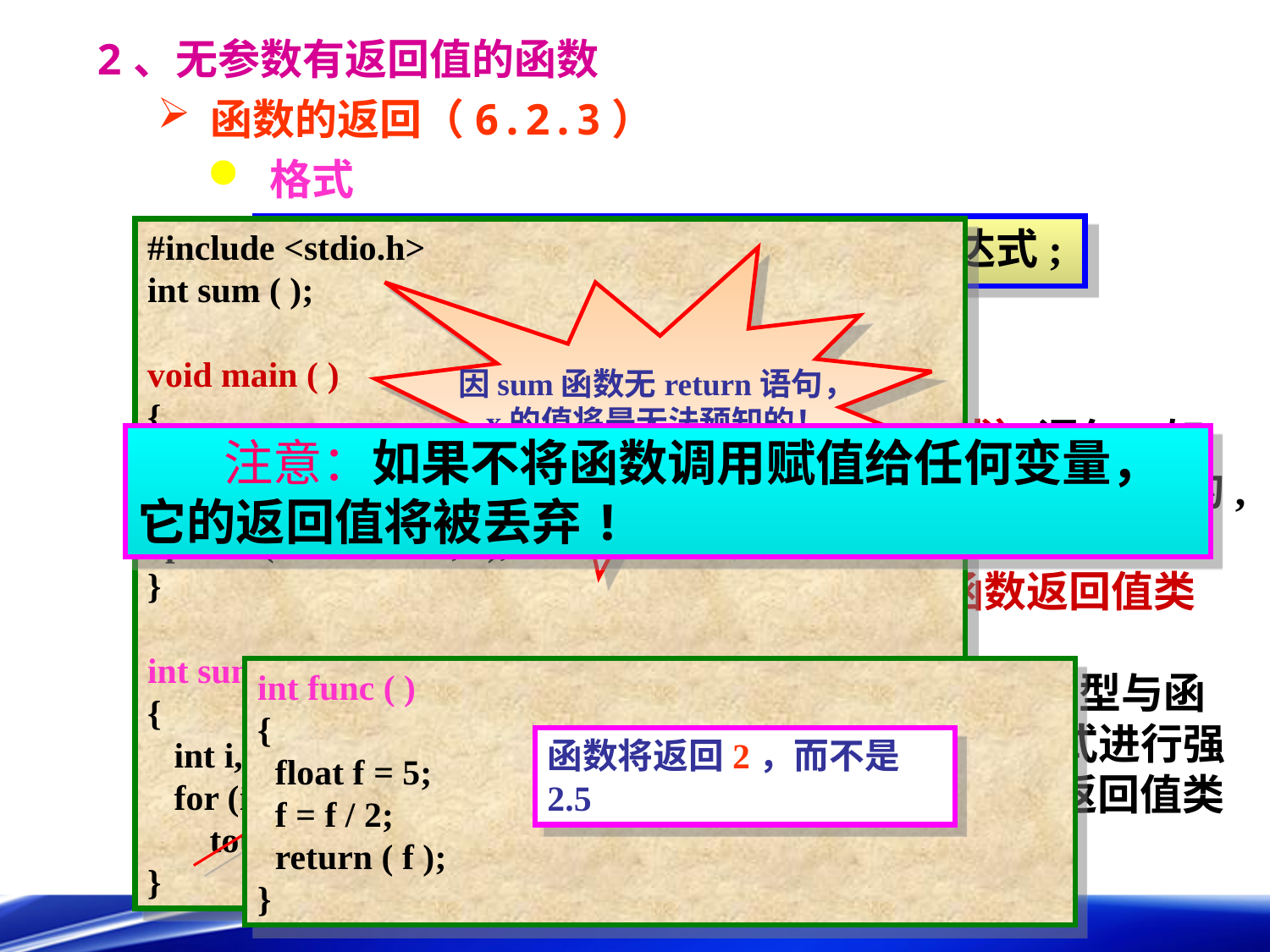

2、无参数有返回值的函数
 函数的返回（6.2.3）
 格式
#include <stdio.h>
int sum ( );

void main ( )
{
  int x;
  x = sum ( );
  printf (“x = %d\n", x);
}

int sum ( )
{
   int i, tot = 0;
   for (i = 1; i <= 100; i ++)
       tot += i;
}
因sum函数无return语句，
x的值将是无法预知的！
应加上
return tot; 语句
 rerurn (表达式);    或     rerutn   表达式;
 说明
 表达式的值即是函数的返回值；
 函数体中一般都包含return（表达式）语句, 如果没有, 函数也会返回一个值。这个值是不可预知的, 将会使程序可能犯有逻辑错；
 一般情况下，表达式值的类型应与函数返回值类型一致；
 当return（表达式）语句中的表达式的类型与函数的返回值类型不一致时，编译器将对表达式进行强制类型转换, 将表达式的值强制转换成函数返回值类型, 然后返回给调用者。
        注意：如果不将函数调用赋值给任何变量，它的返回值将被丢弃!
int func ( )
{
  float f = 5;
  f = f / 2;
  return ( f );
}
函数将返回2，而不是2.5